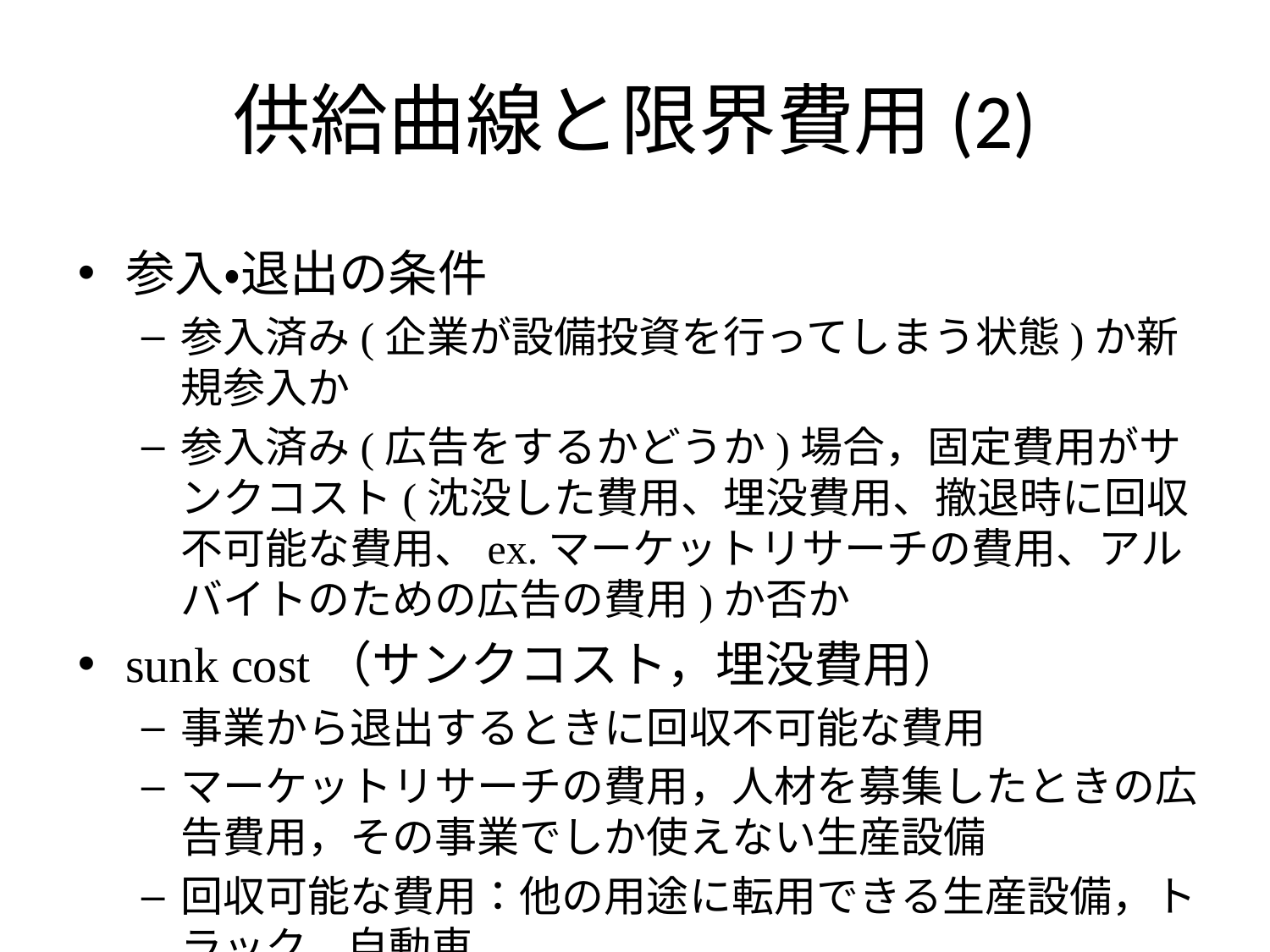

# 供給曲線と限界費用(2)
参入・退出の条件
参入済み(企業が設備投資を行ってしまう状態)か新規参入か
参入済み(広告をするかどうか)場合，固定費用がサンクコスト(沈没した費用、埋没費用、撤退時に回収不可能な費用、ex.マーケットリサーチの費用、アルバイトのための広告の費用)か否か
sunk cost（サンクコスト，埋没費用）
事業から退出するときに回収不可能な費用
マーケットリサーチの費用，人材を募集したときの広告費用，その事業でしか使えない生産設備
回収可能な費用：他の用途に転用できる生産設備，トラック，自動車